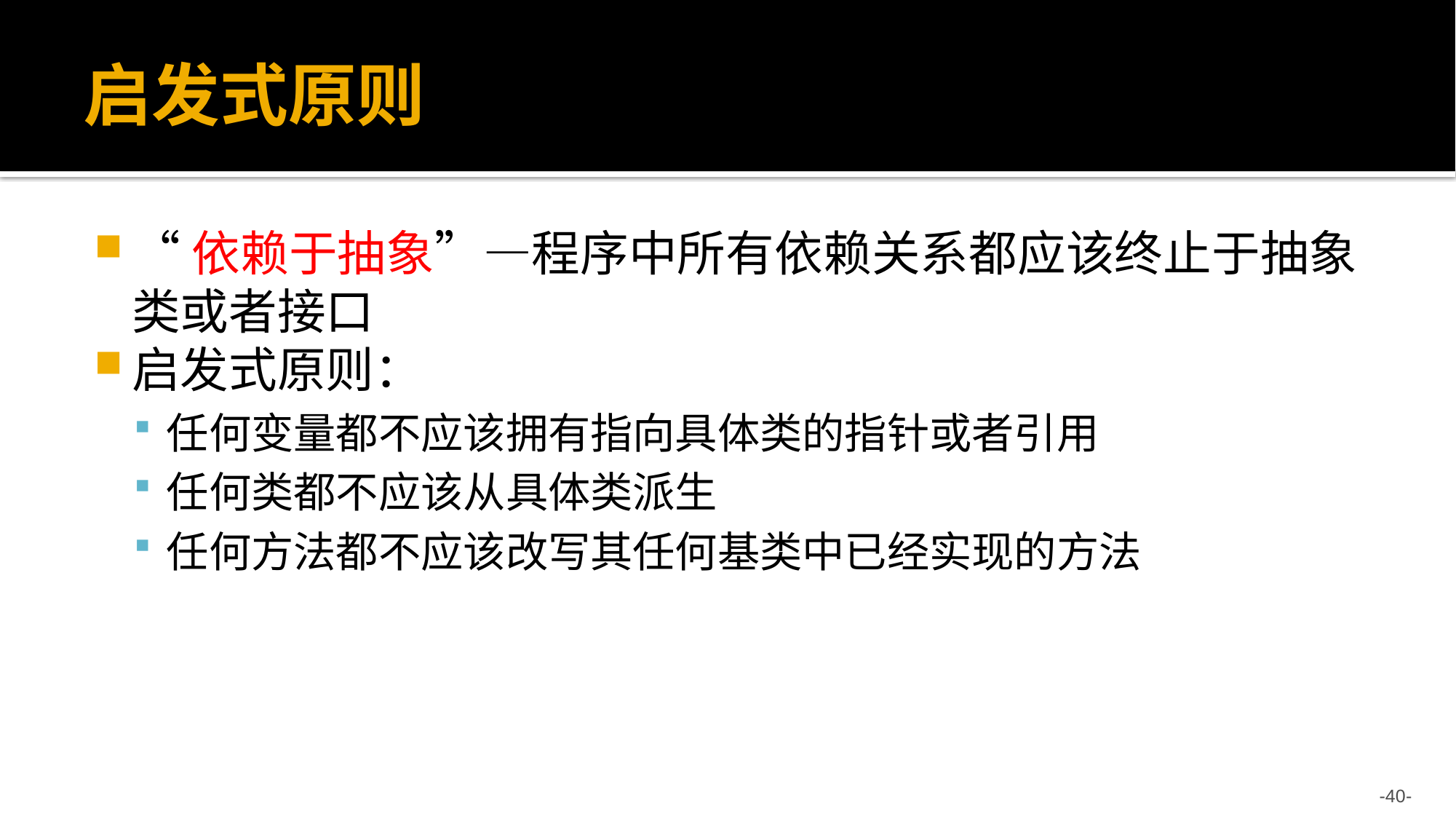

# 启发式原则
“依赖于抽象”—程序中所有依赖关系都应该终止于抽象类或者接口
启发式原则：
任何变量都不应该拥有指向具体类的指针或者引用
任何类都不应该从具体类派生
任何方法都不应该改写其任何基类中已经实现的方法
-40-